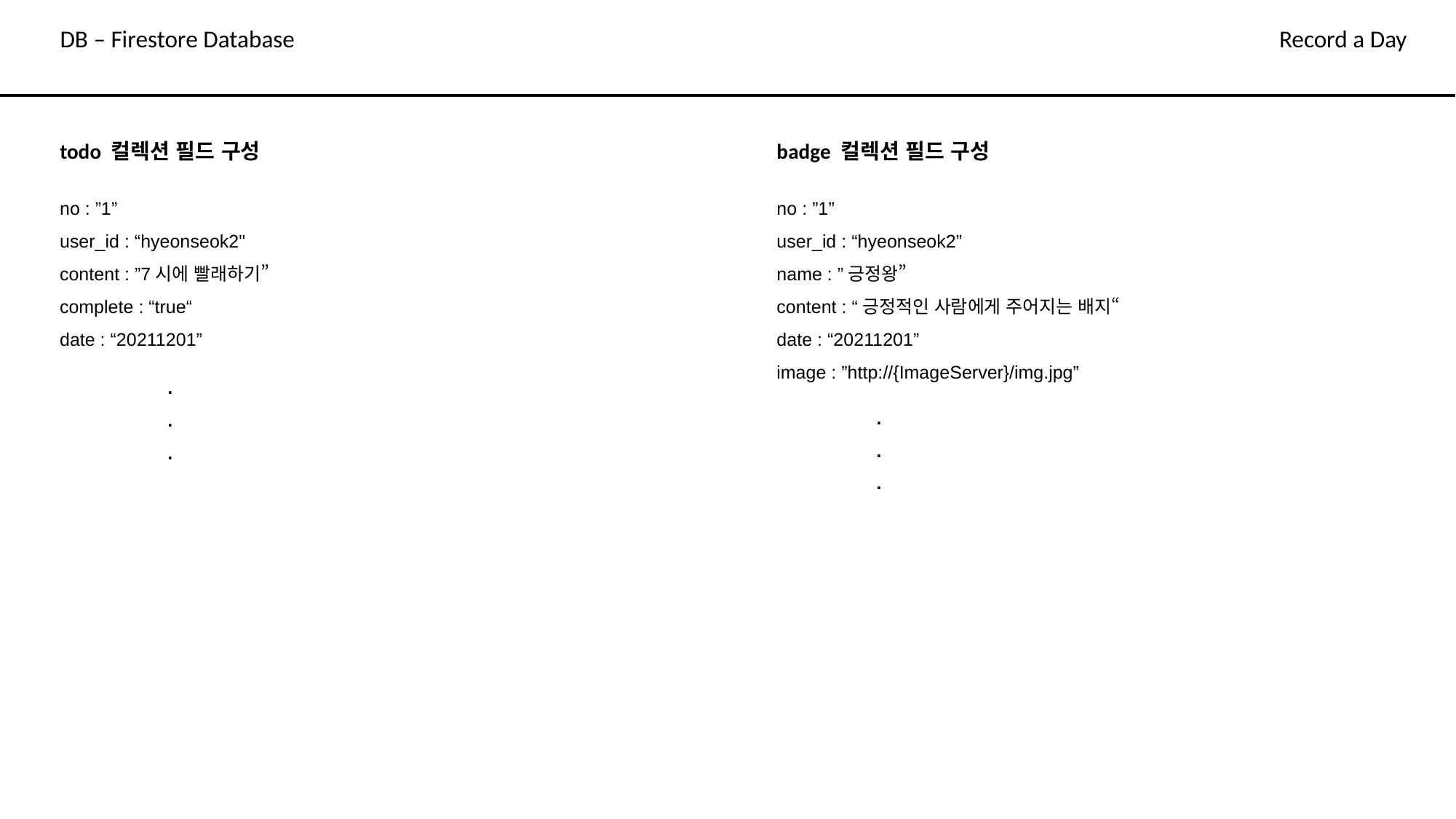

# DB – Firestore Database
Record a Day
todo 컬렉션 필드 구성
badge 컬렉션 필드 구성
no : ”1”
user_id : “hyeonseok2"
content : ”7시에 빨래하기”
complete : “true“
date : “20211201”
no : ”1”
user_id : “hyeonseok2”
name : ”긍정왕”
content : “긍정적인 사람에게 주어지는 배지“
date : “20211201”
image : ”http://{ImageServer}/img.jpg”
.
.
.
.
.
.